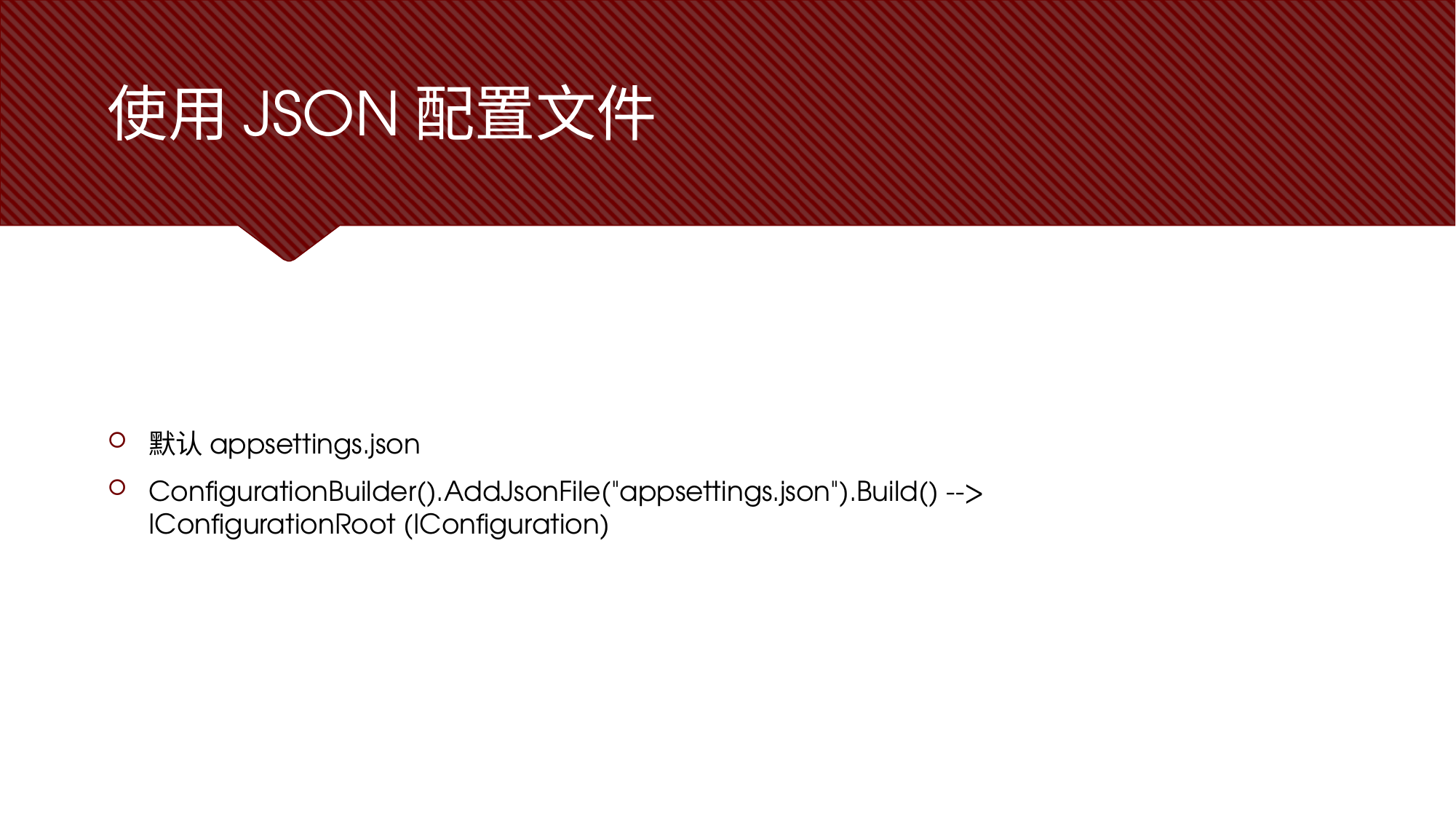

# 使用JSON配置文件
默认appsettings.json
ConfigurationBuilder().AddJsonFile("appsettings.json").Build() --> IConfigurationRoot (IConfiguration)